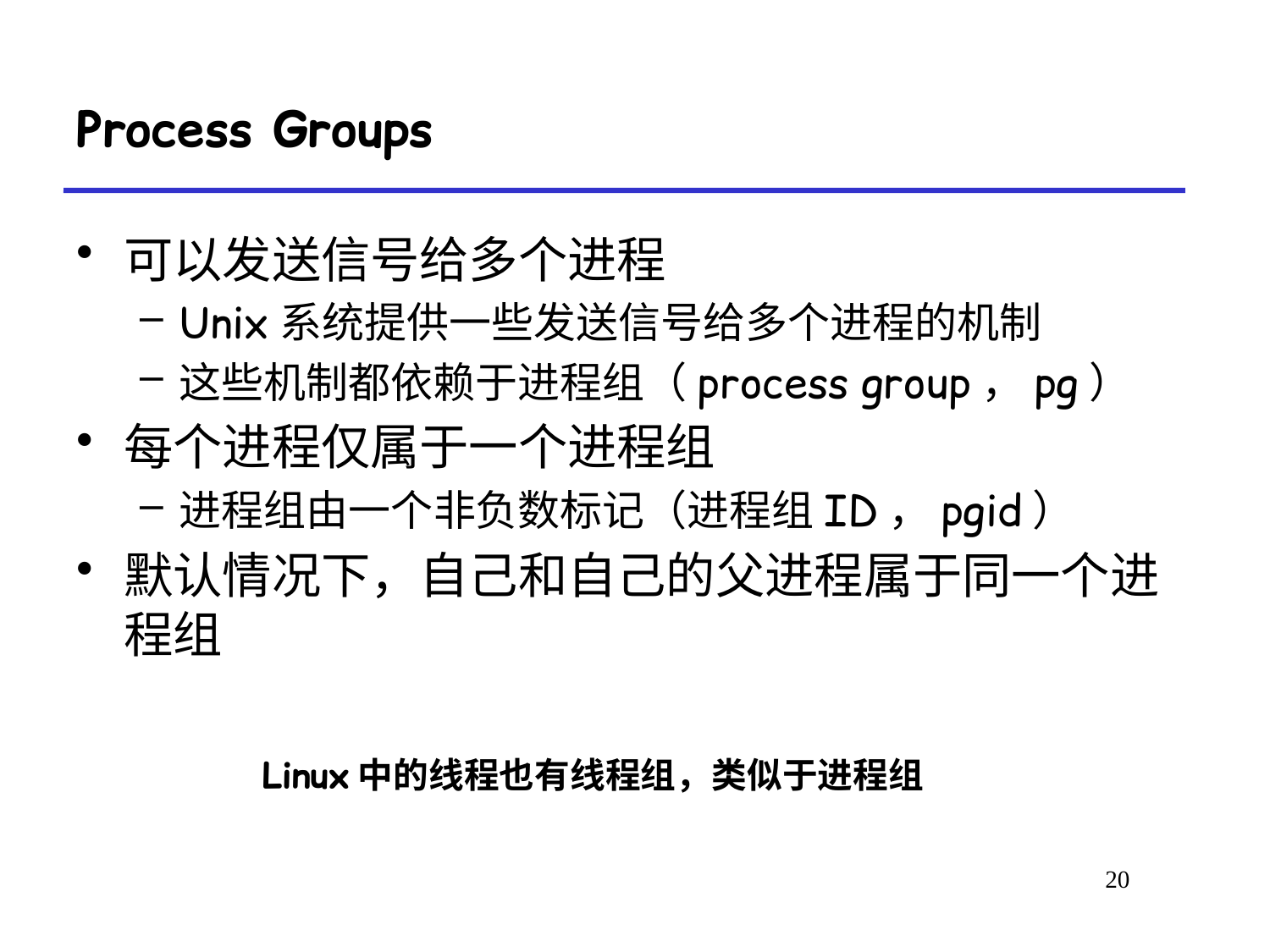

# Process Groups
可以发送信号给多个进程
Unix系统提供一些发送信号给多个进程的机制
这些机制都依赖于进程组（process group，pg）
每个进程仅属于一个进程组
进程组由一个非负数标记（进程组ID，pgid）
默认情况下，自己和自己的父进程属于同一个进程组
Linux中的线程也有线程组，类似于进程组
20